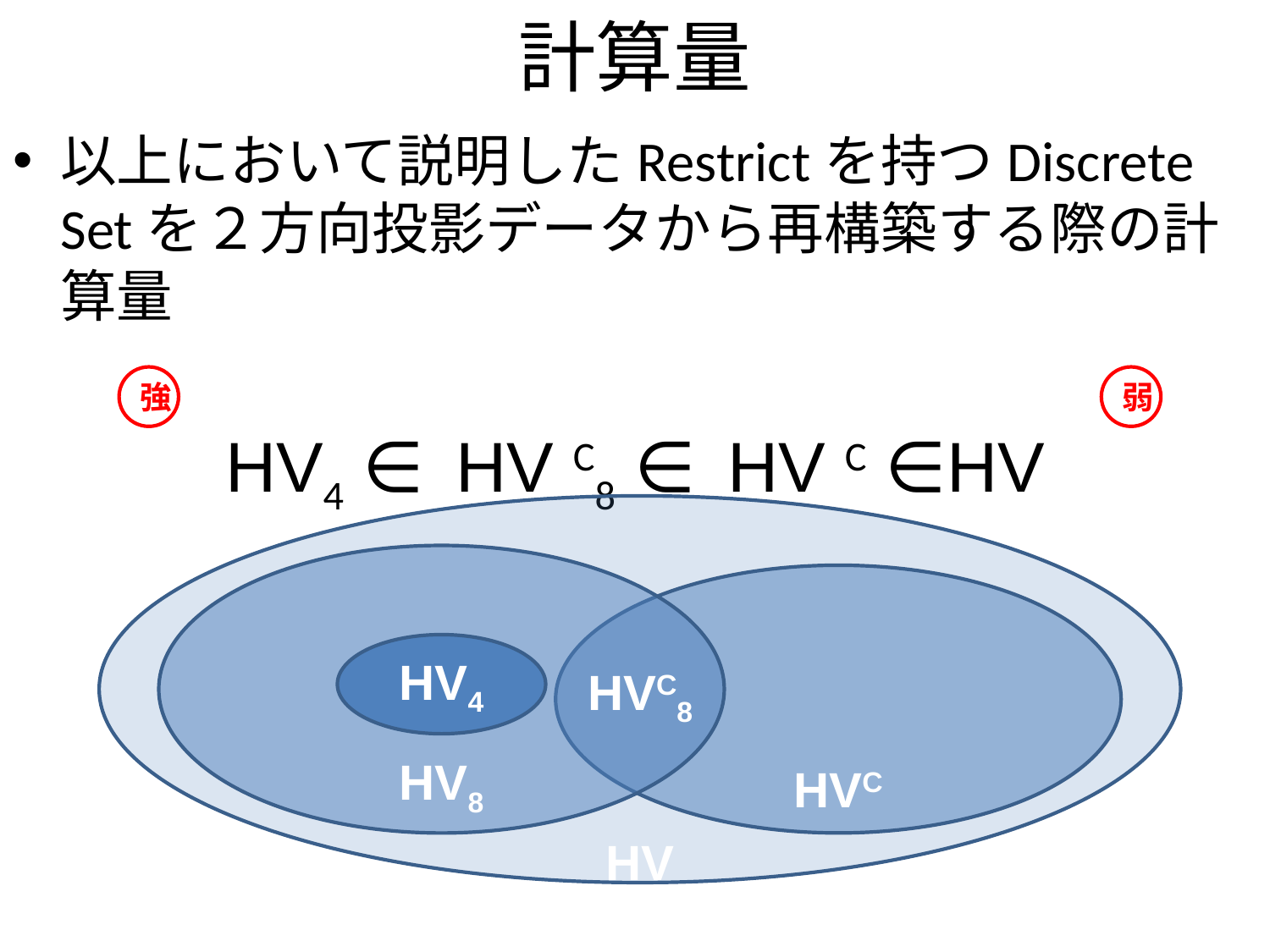

# 計算量
以上において説明したRestrictを持つDiscrete Setを２方向投影データから再構築する際の計算量

HV4  ∈  HV C8  ∈  HV C  ∈HV
強
弱

HV

HV8

HVC
HV4
HVC8